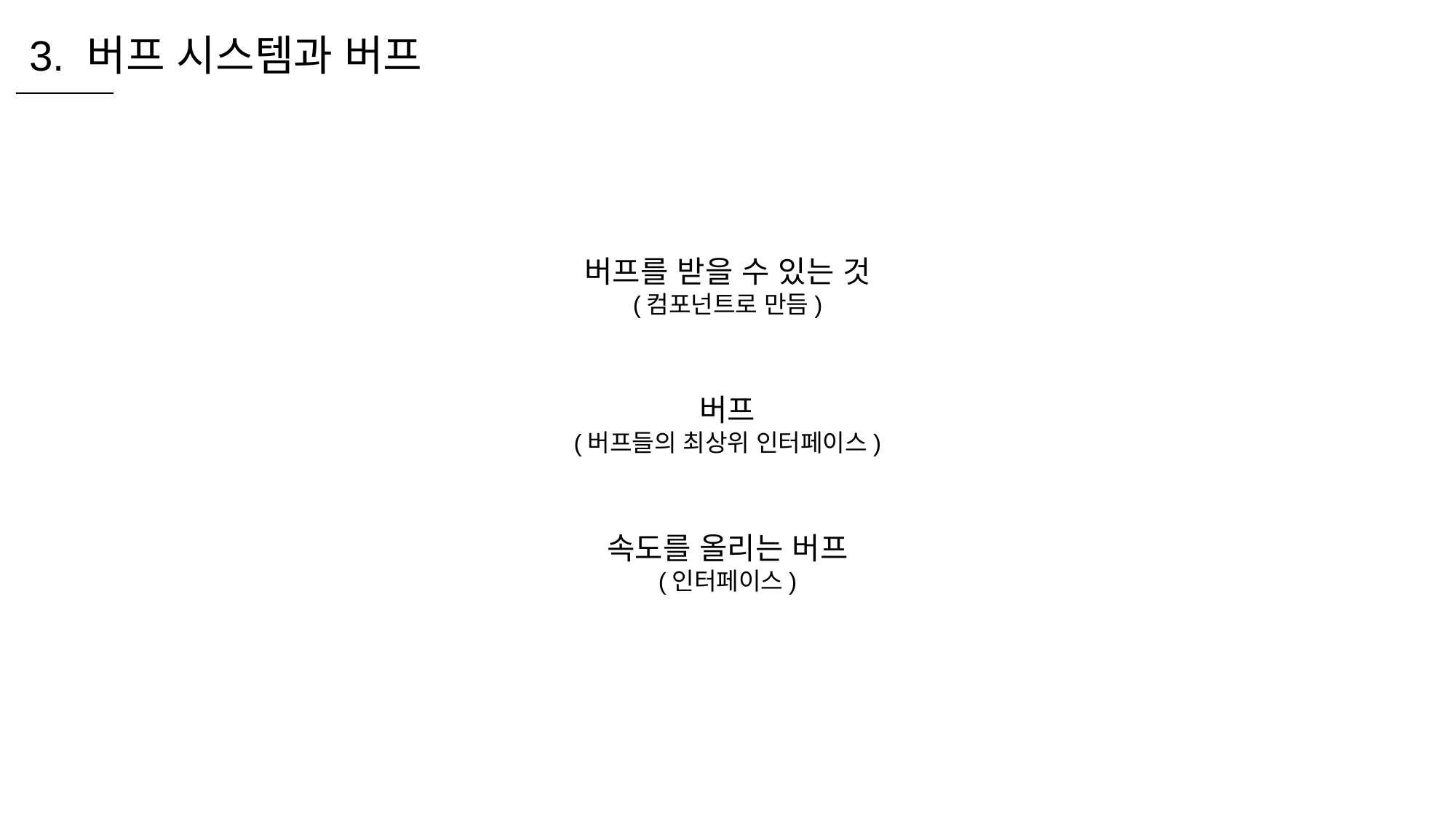

3. 버프 시스템과 버프
버프를 받을 수 있는 것
(컴포넌트로 만듬)
버프
(버프들의 최상위 인터페이스)
속도를 올리는 버프
(인터페이스)